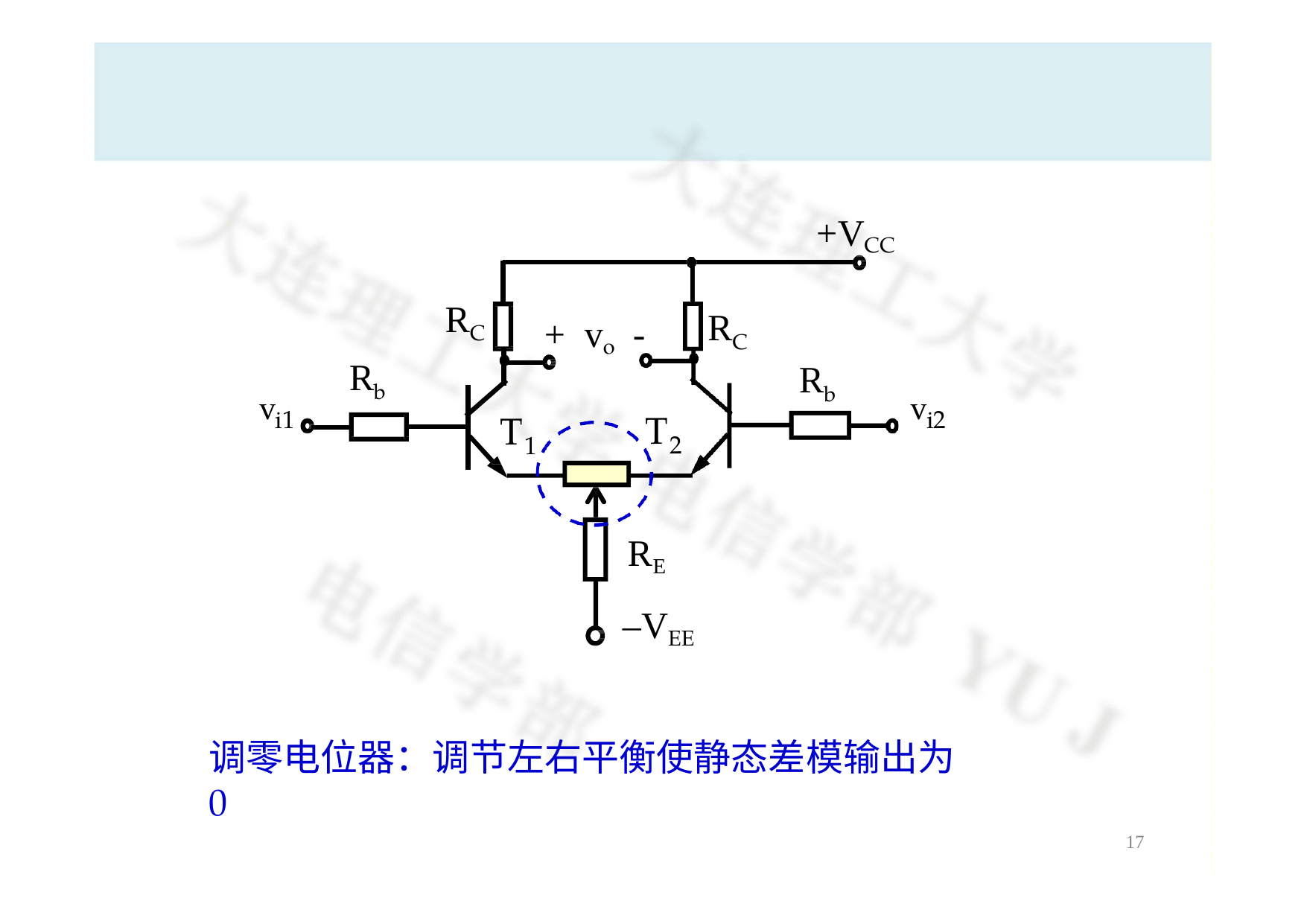

# +VCC

RC

RC
+  vo	-

Rb

Rb

vi1
vi2
T
T

2
1

RE
–VEE

调零电位器：调节左右平衡使静态差模输出为0

17